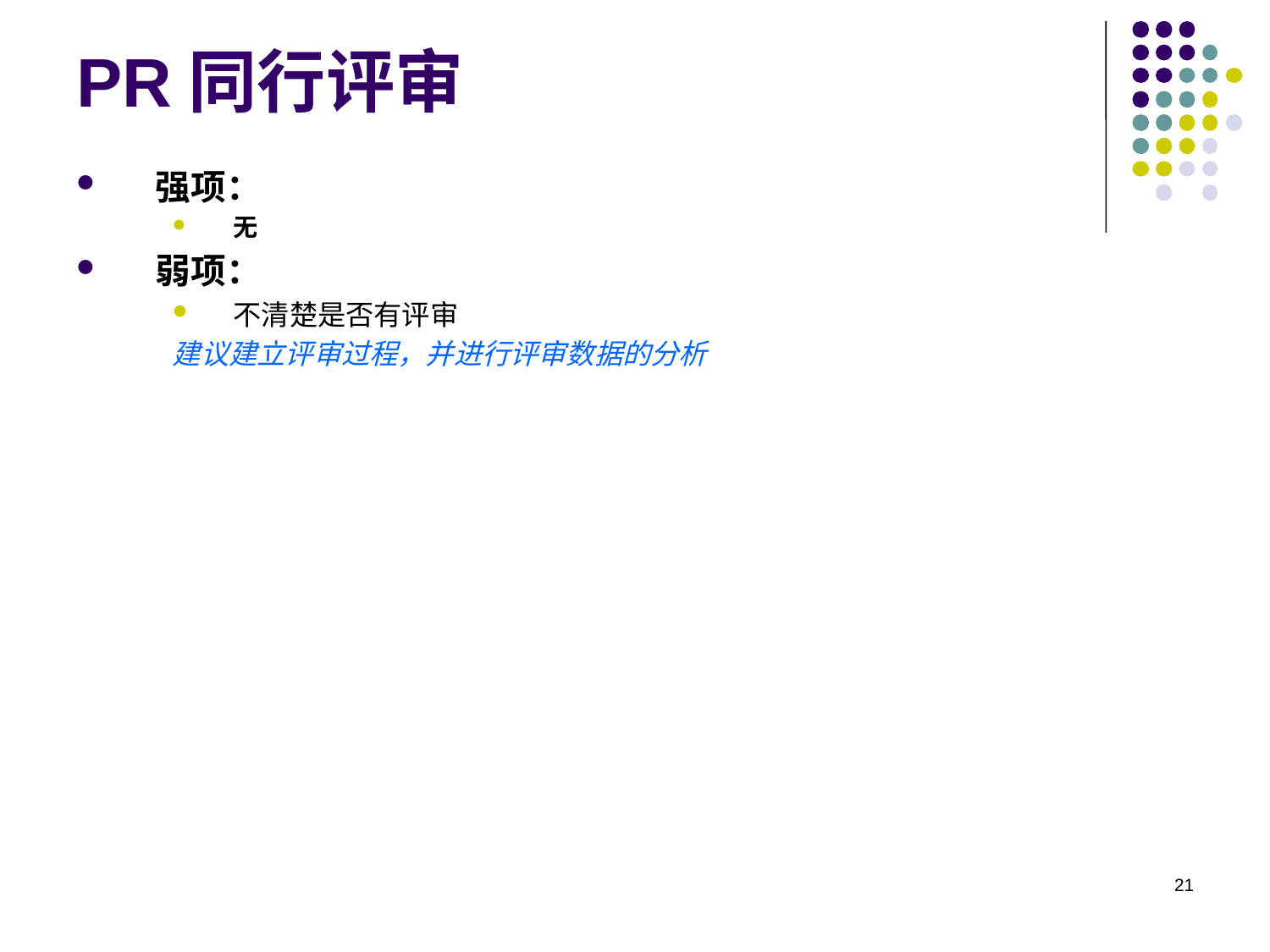

# PR同行评审
强项：
无
弱项：
不清楚是否有评审
建议建立评审过程，并进行评审数据的分析
21